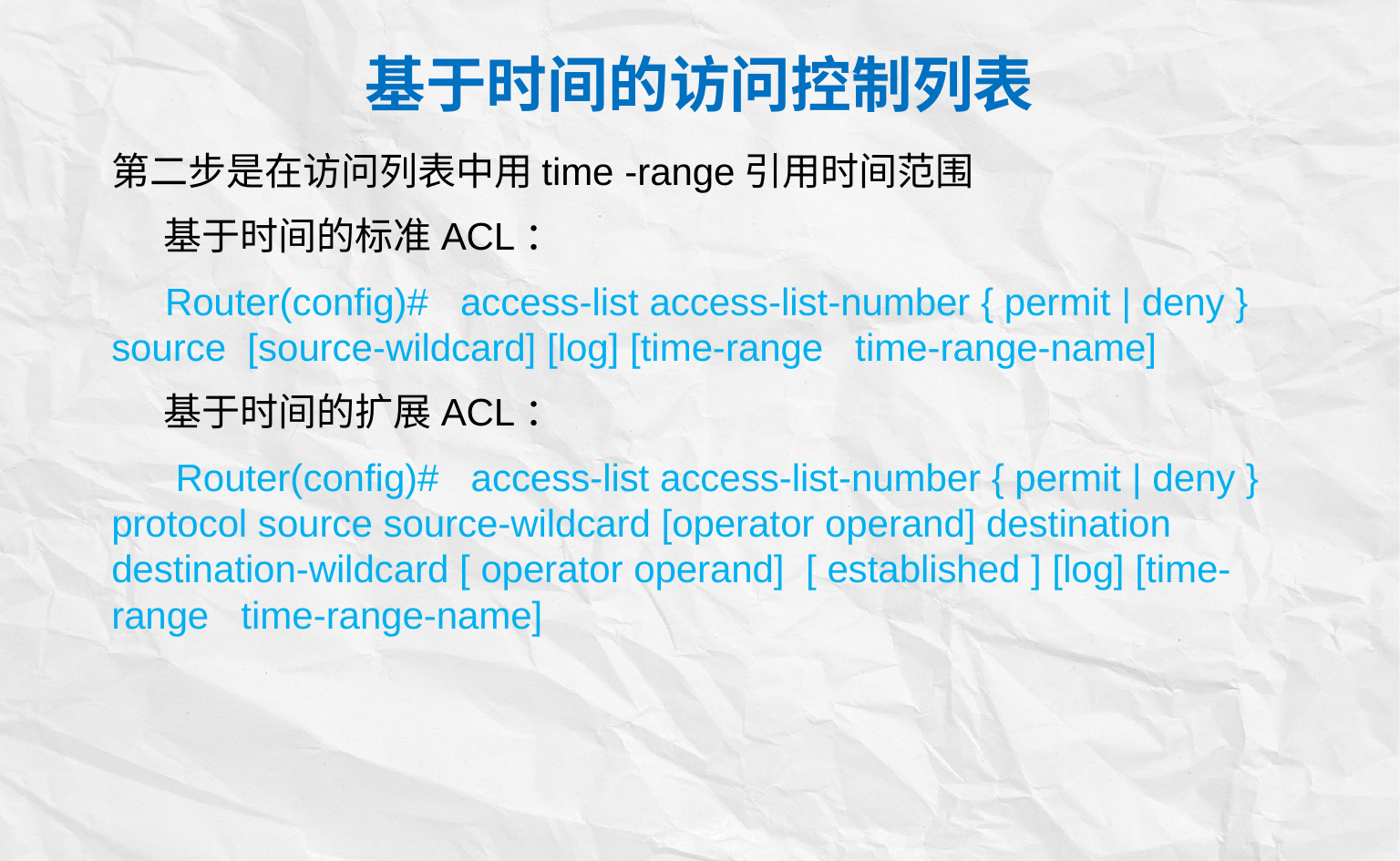

基于时间的访问控制列表
第二步是在访问列表中用time -range引用时间范围
     基于时间的标准ACL：
     Router(config)#   access-list access-list-number { permit | deny } source  [source-wildcard] [log] [time-range   time-range-name]
     基于时间的扩展ACL：
      Router(config)#   access-list access-list-number { permit | deny } protocol source source-wildcard [operator operand] destination destination-wildcard [ operator operand]  [ established ] [log] [time-range   time-range-name]

76